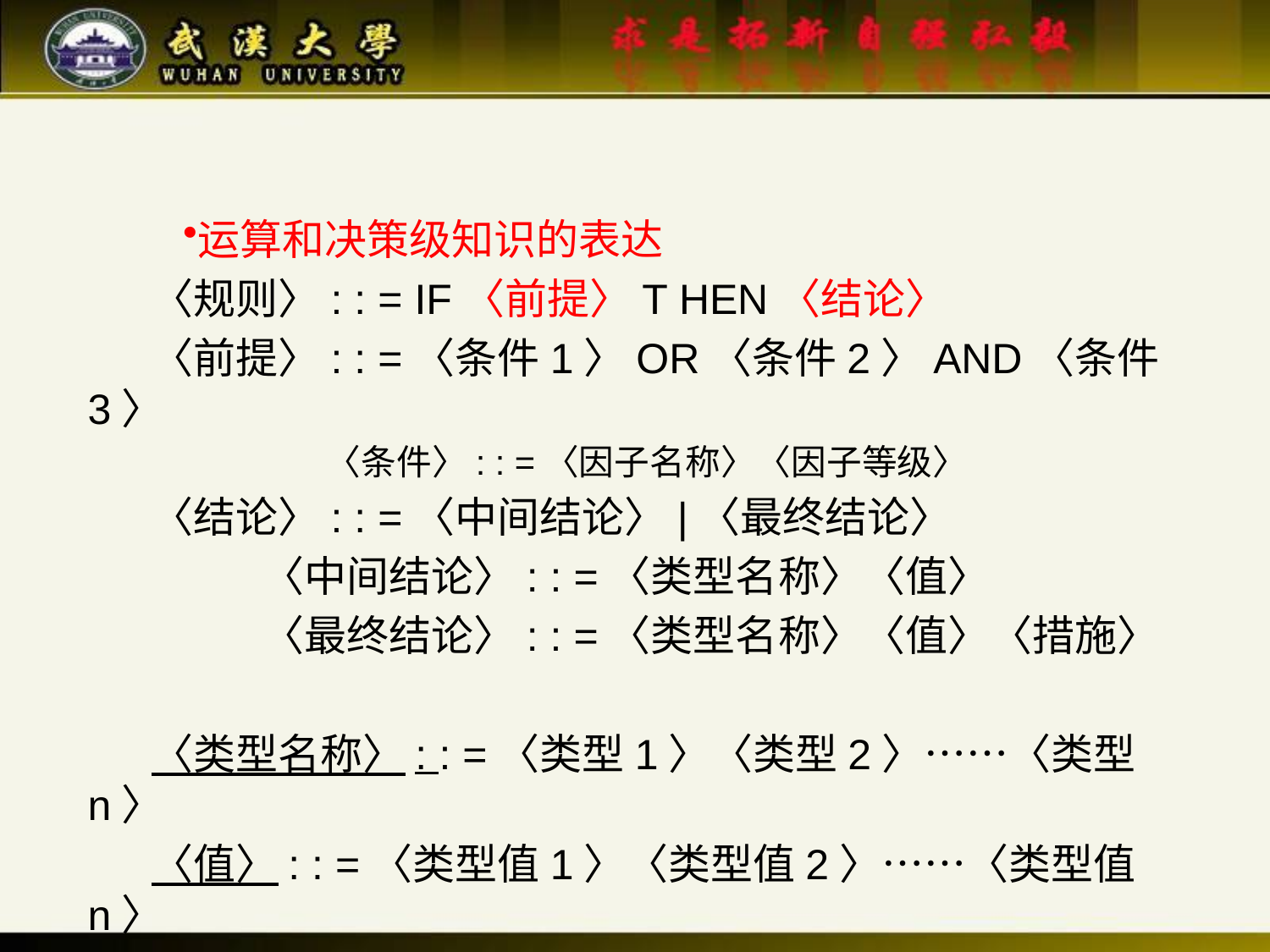

#
运算和决策级知识的表达
〈规则〉: : = IF〈前提〉T HEN〈结论〉
〈前提〉: : =〈条件1〉OR〈条件2〉AND〈条件3〉
〈条件〉: : =〈因子名称〉〈因子等级〉
〈结论〉: : =〈中间结论〉|〈最终结论〉
〈中间结论〉: : =〈类型名称〉〈值〉
〈最终结论〉: : =〈类型名称〉〈值〉〈措施〉

〈类型名称〉: : =〈类型1〉〈类型2〉⋯⋯〈类型n〉
〈值〉: : =〈类型值1〉〈类型值2〉⋯⋯〈类型值n〉
〈措施〉: : =〈措施1〉〈措施2〉〈措施3〉⋯⋯